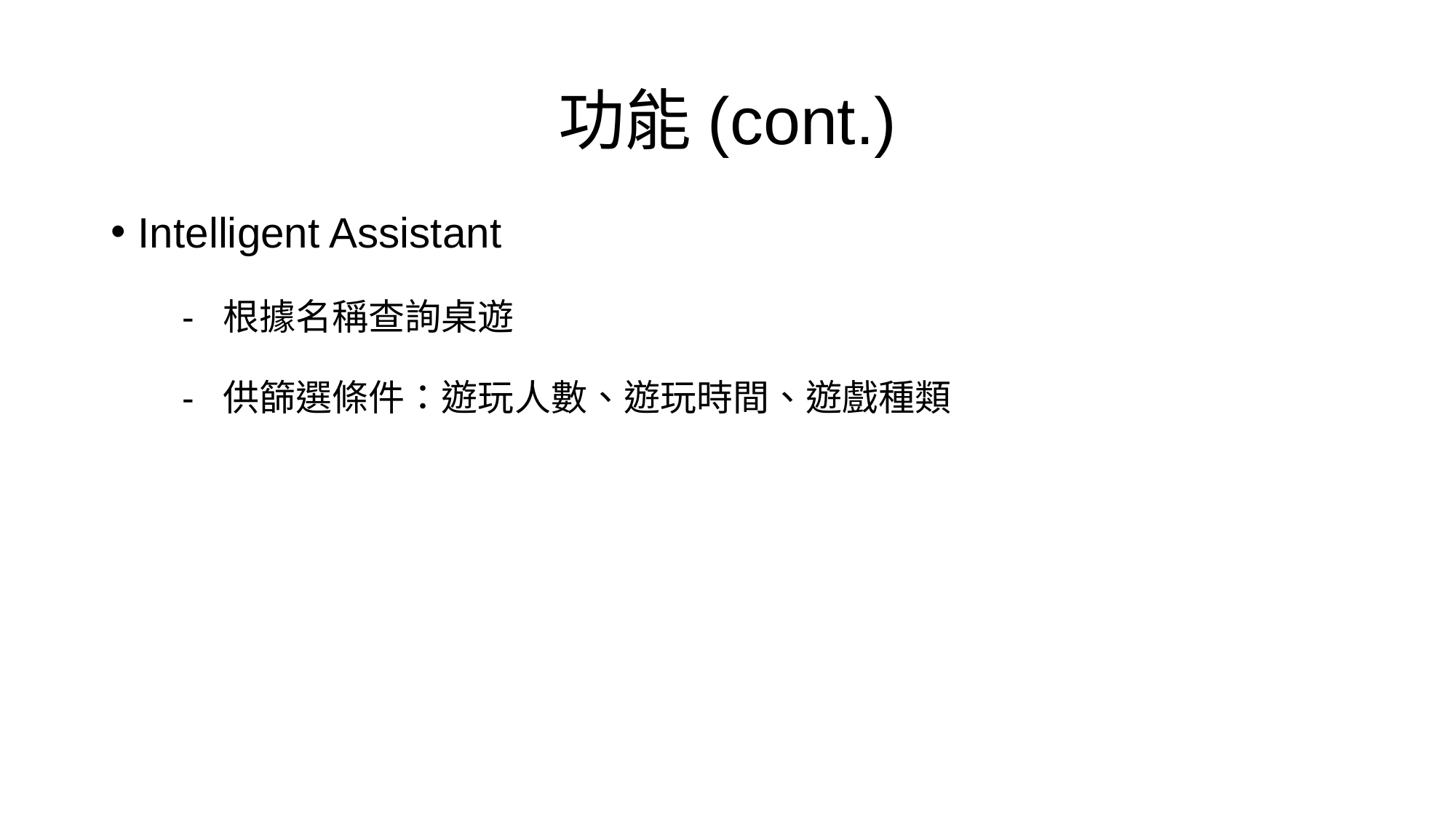

功能(cont.)
Intelligent Assistant
       -  根據名稱查詢桌遊
       -  供篩選條件：遊玩人數、遊玩時間、遊戲種類